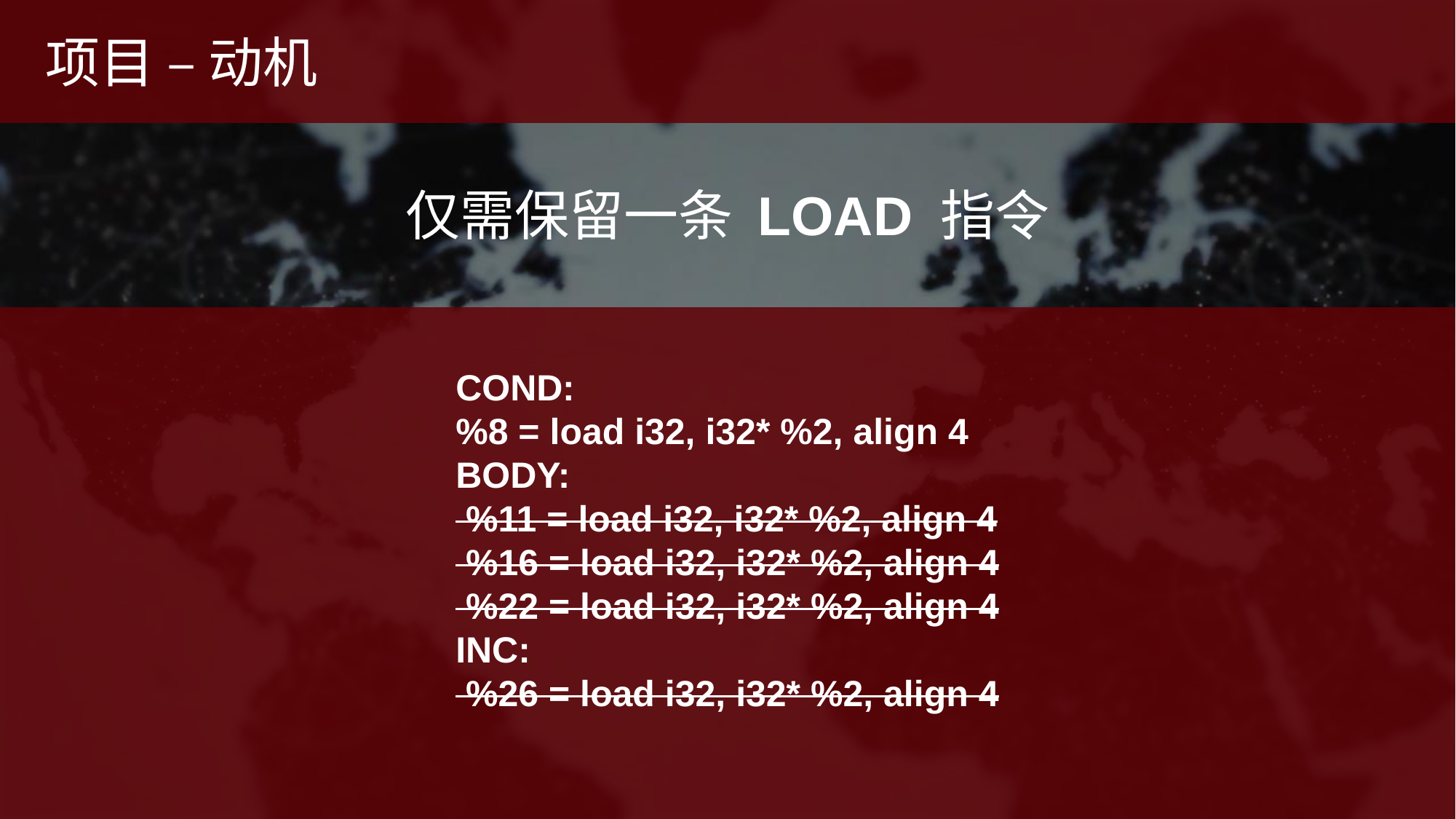

项目 – 动机
仅需保留一条 LOAD 指令

COND:
%8 = load i32, i32* %2, align 4
BODY:
 %11 = load i32, i32* %2, align 4
 %16 = load i32, i32* %2, align 4
 %22 = load i32, i32* %2, align 4
INC:
 %26 = load i32, i32* %2, align 4